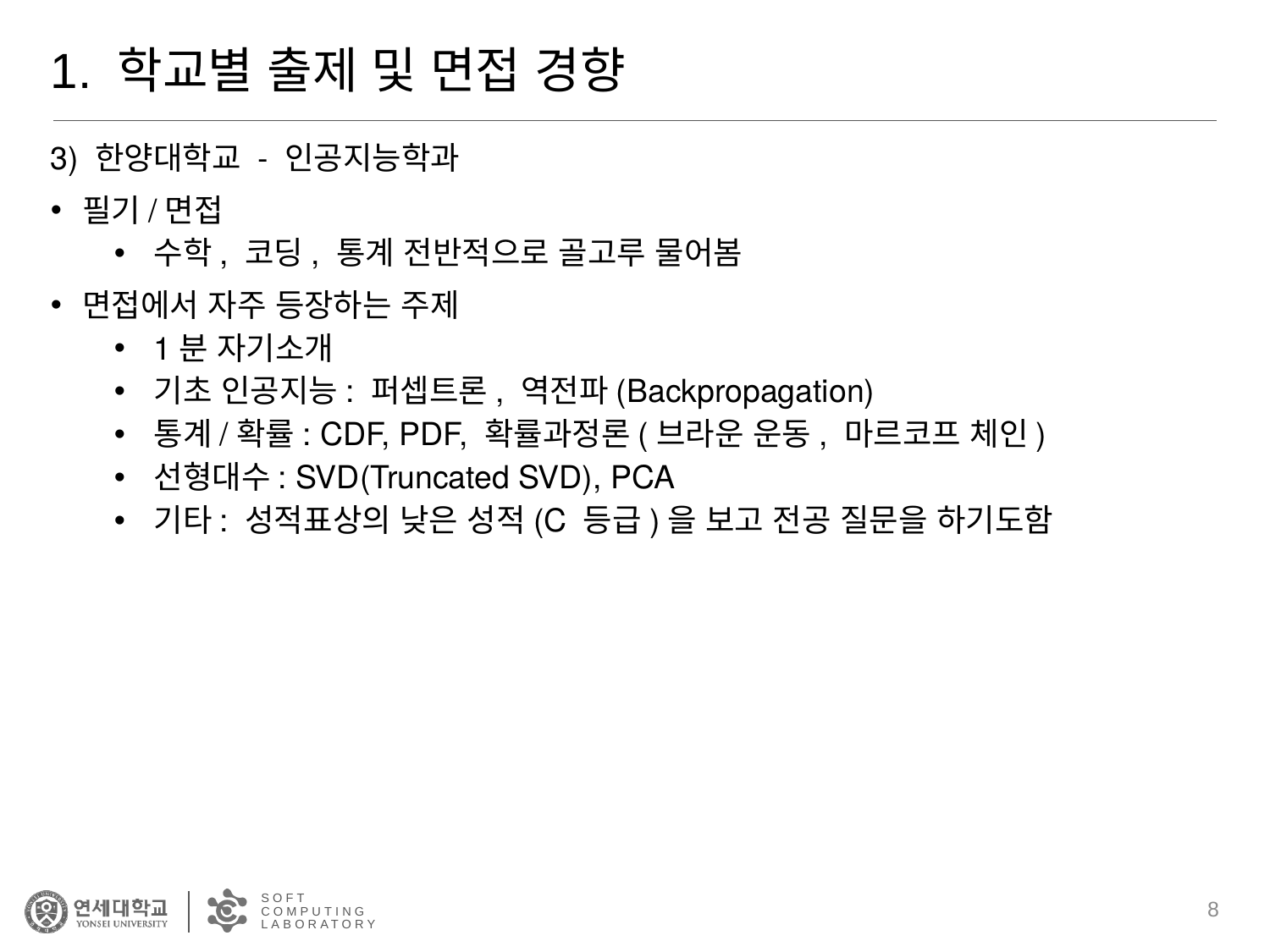

# 1. 학교별 출제 및 면접 경향
3) 한양대학교 - 인공지능학과
필기/면접
수학, 코딩, 통계 전반적으로 골고루 물어봄
면접에서 자주 등장하는 주제
1분 자기소개
기초 인공지능: 퍼셉트론, 역전파(Backpropagation)
통계/확률: CDF, PDF, 확률과정론(브라운 운동, 마르코프 체인)
선형대수: SVD(Truncated SVD), PCA
기타: 성적표상의 낮은 성적(C 등급)을 보고 전공 질문을 하기도함